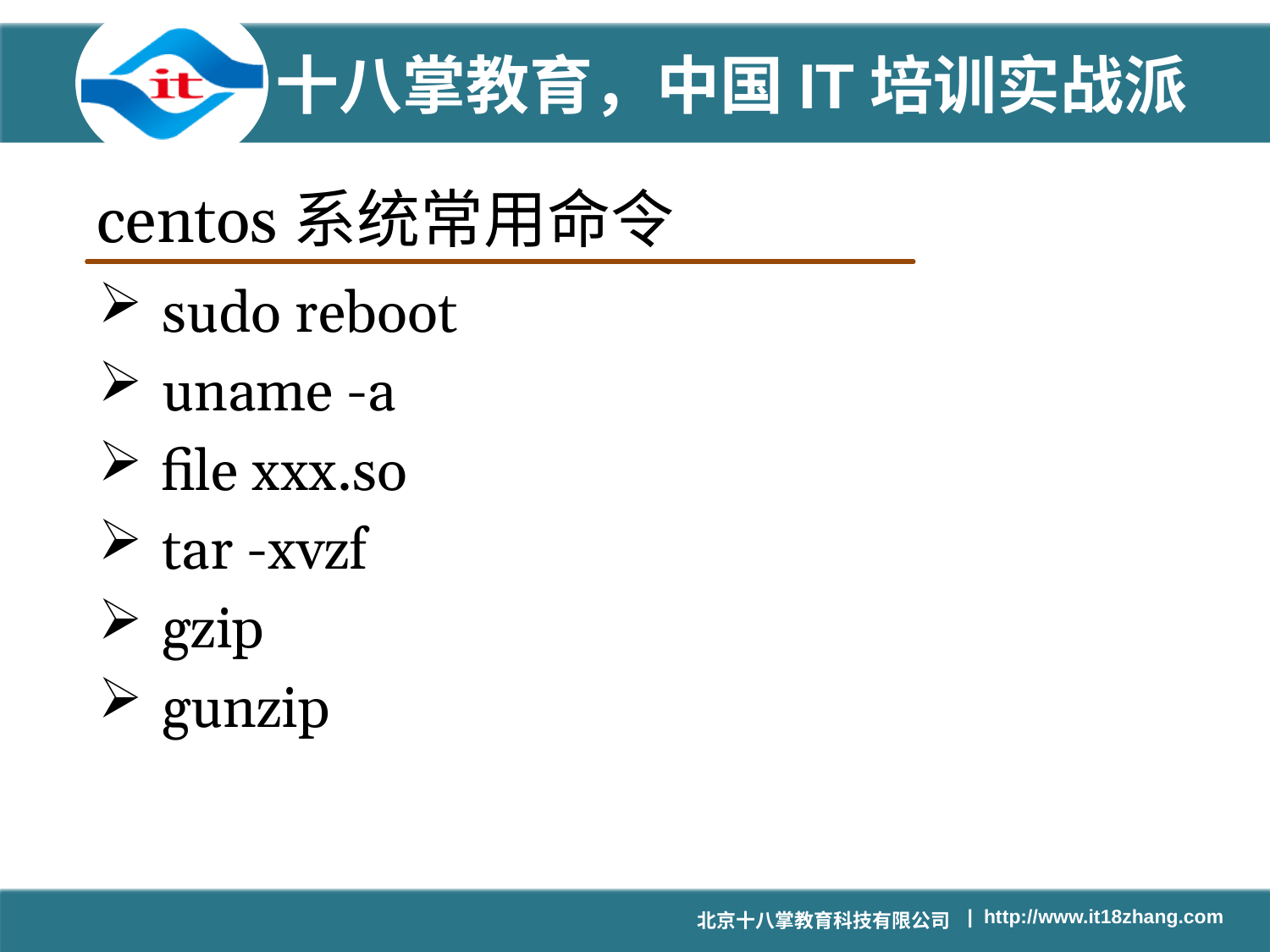

# centos系统常用命令
sudo reboot
uname -a
file xxx.so
tar -xvzf
gzip
gunzip